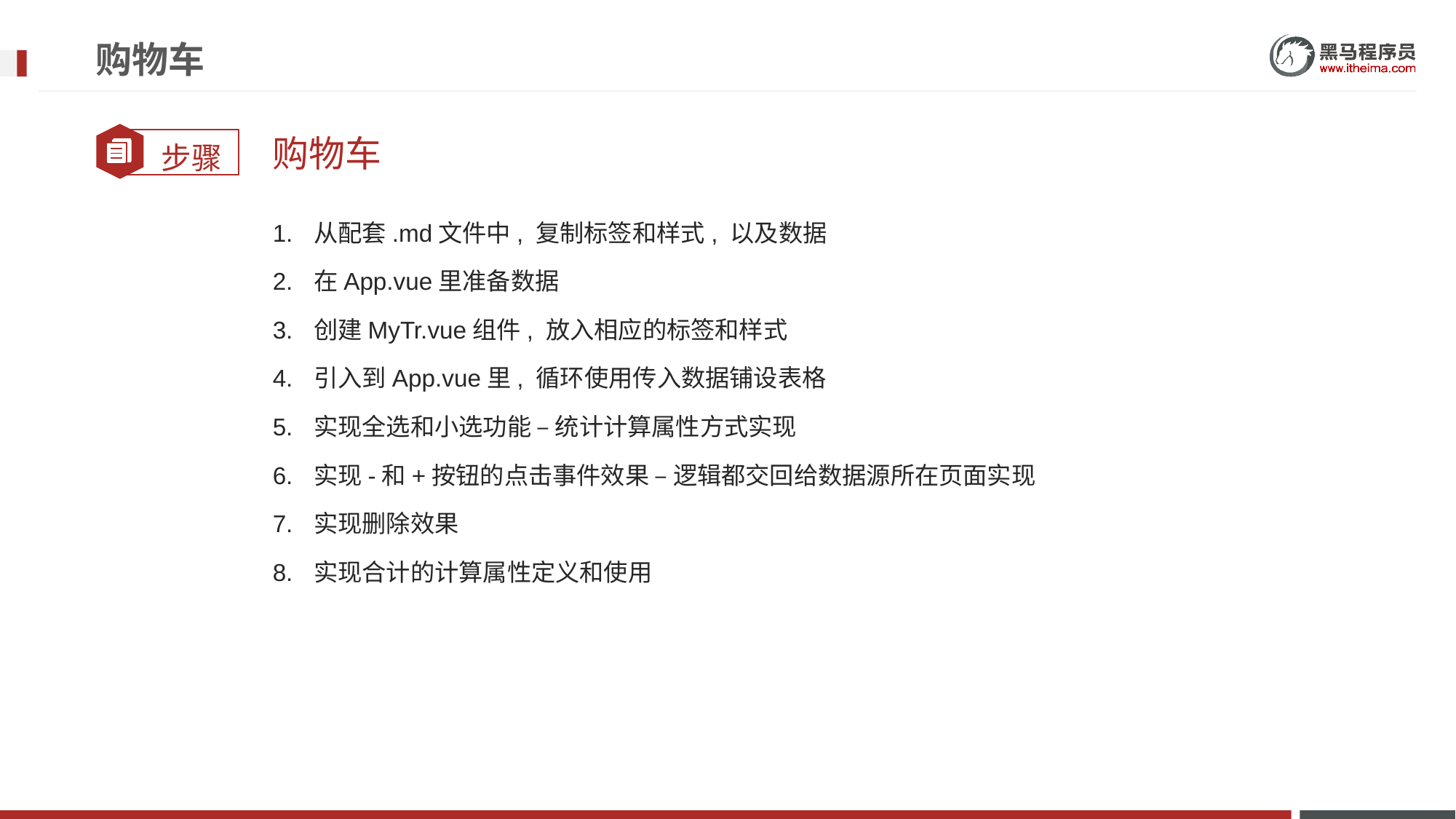

# 购物车
购物车
从配套.md文件中, 复制标签和样式, 以及数据
在App.vue里准备数据
创建MyTr.vue组件, 放入相应的标签和样式
引入到App.vue里, 循环使用传入数据铺设表格
实现全选和小选功能 – 统计计算属性方式实现
实现-和+按钮的点击事件效果 – 逻辑都交回给数据源所在页面实现
实现删除效果
实现合计的计算属性定义和使用